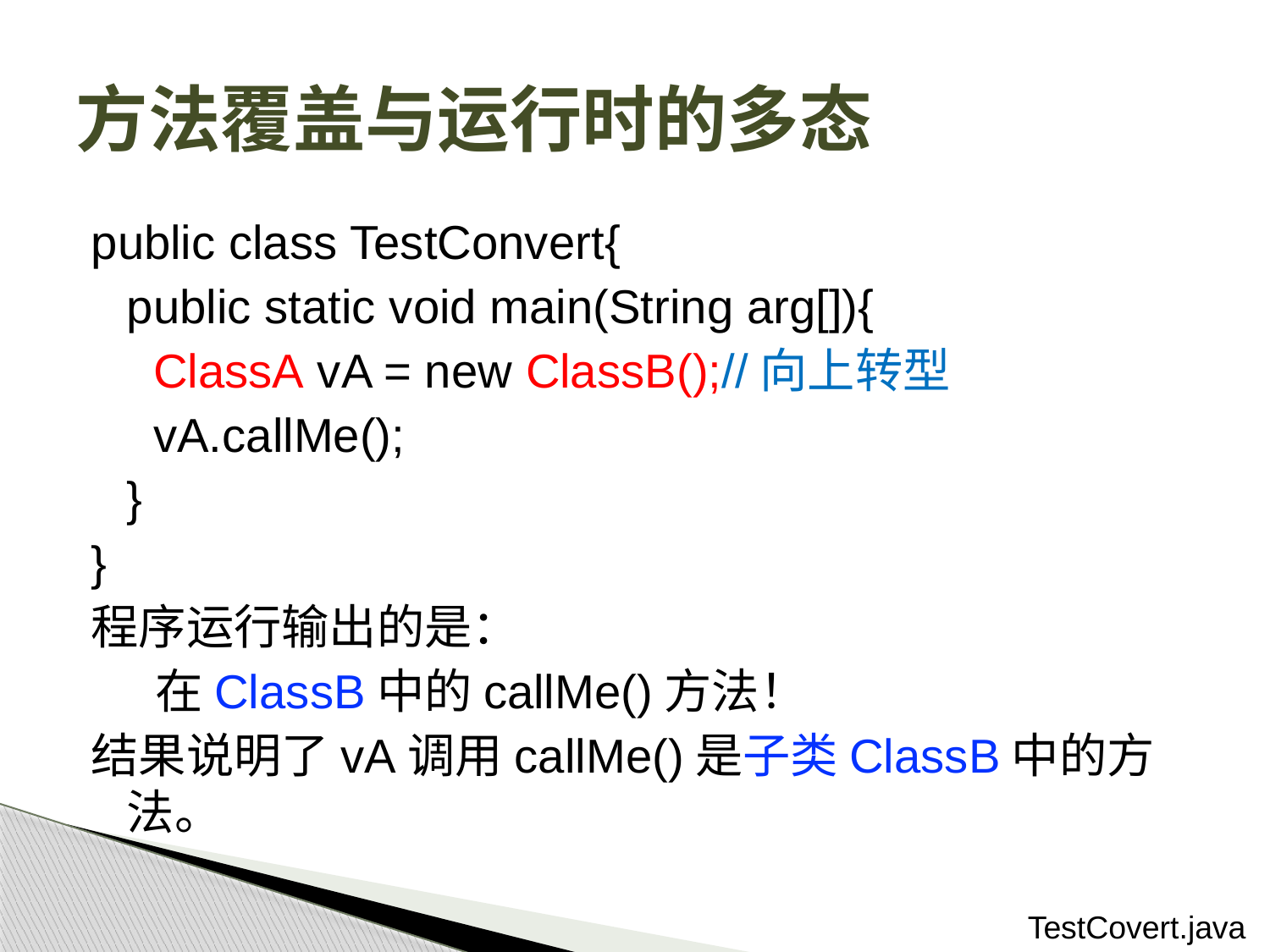

# 方法覆盖与运行时的多态
public class TestConvert{
	public static void main(String arg[]){
	  ClassA vA = new ClassB();//向上转型
	  vA.callMe();
	}
}
程序运行输出的是：
     在ClassB中的callMe()方法！
结果说明了vA调用callMe()是子类ClassB中的方法。

TestCovert.java